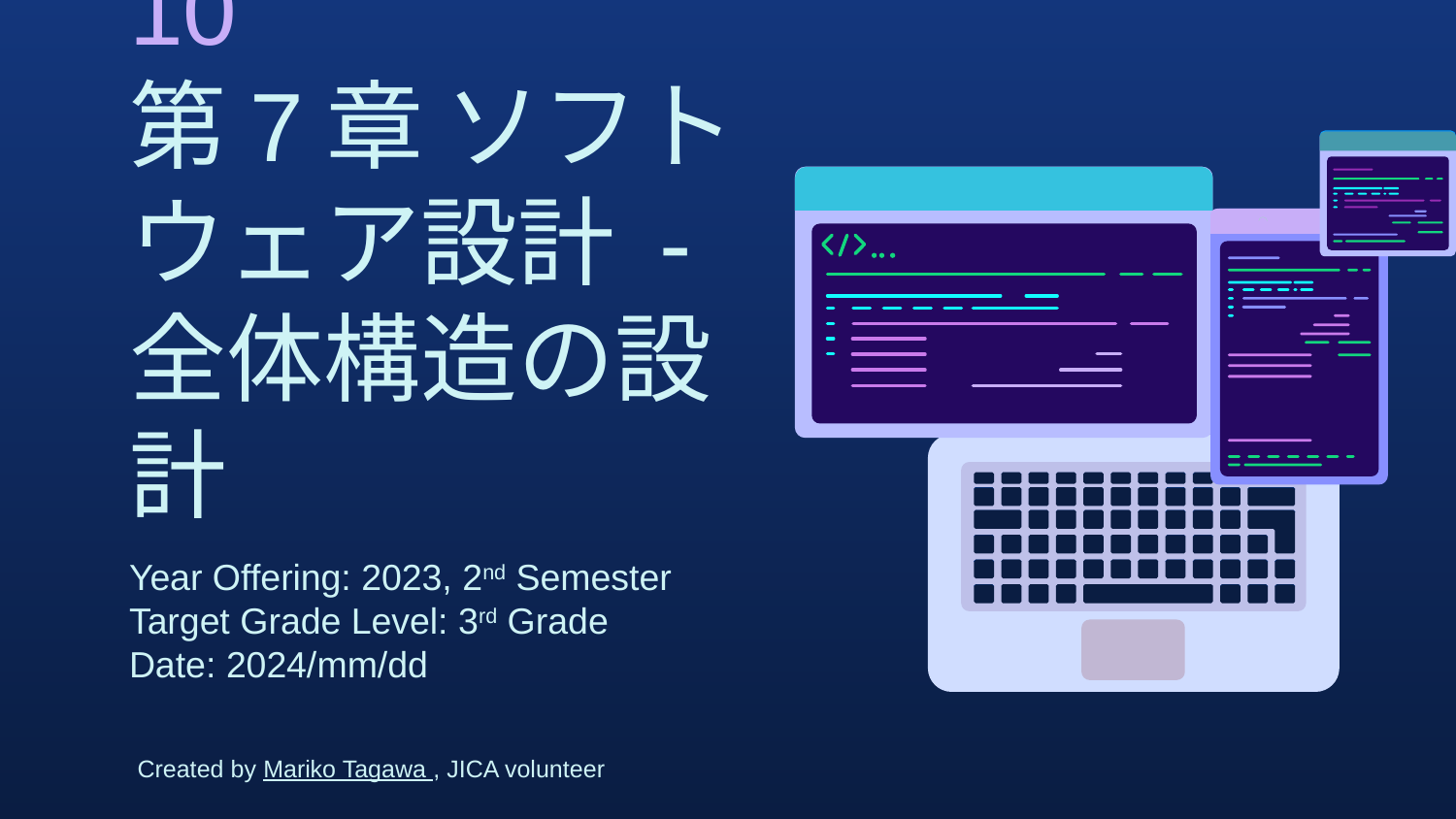

# 10 第7章 ソフトウェア設計 - 全体構造の設計

Year Offering: 2023, 2nd Semester
Target Grade Level: 3rd Grade
Date: 2024/mm/dd

Created by Mariko Tagawa , JICA volunteer